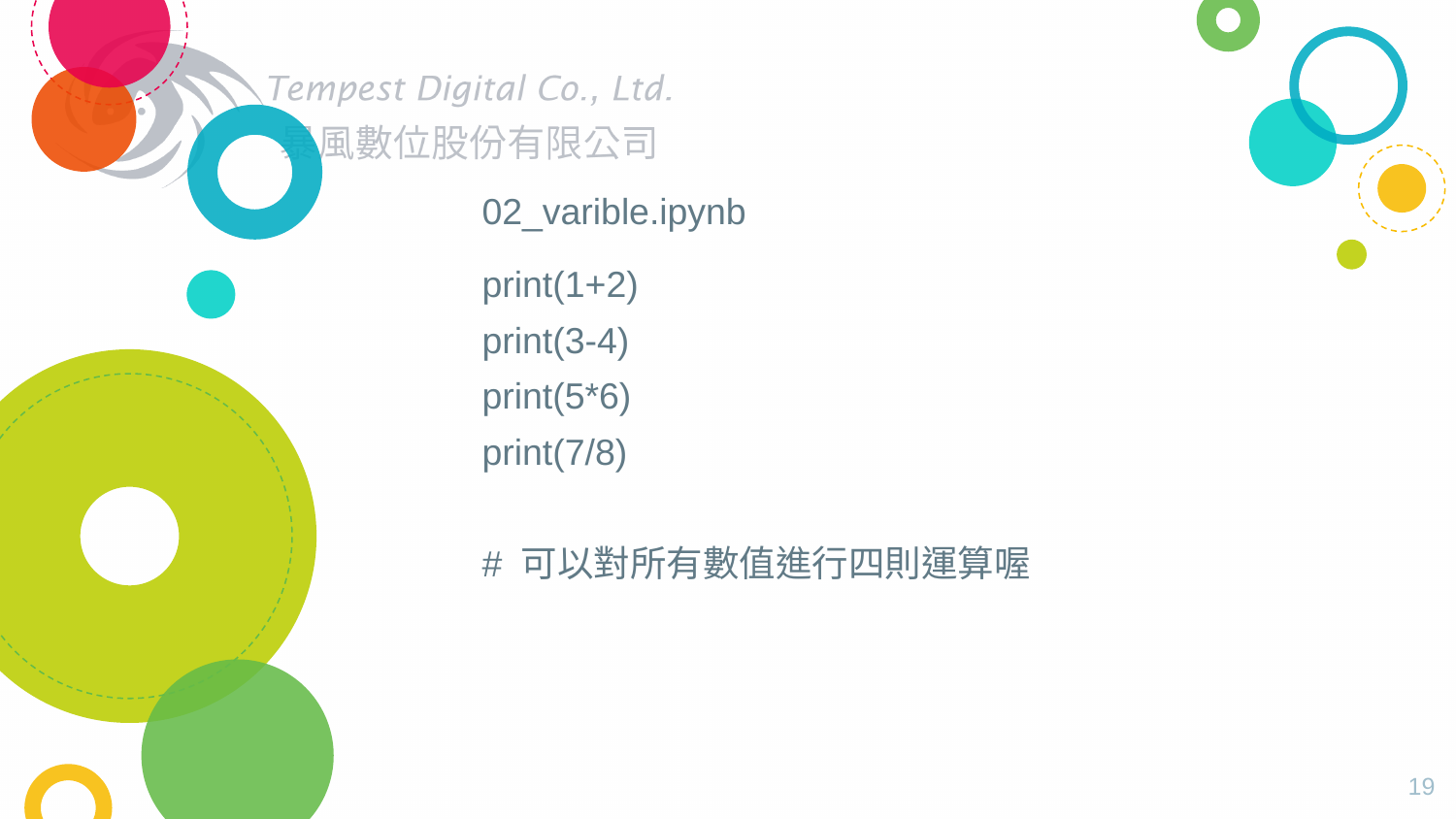

# 02_varible.ipynb
print(1+2)
print(3-4)
print(5*6)
print(7/8)

# 可以對所有數值進行四則運算喔
19